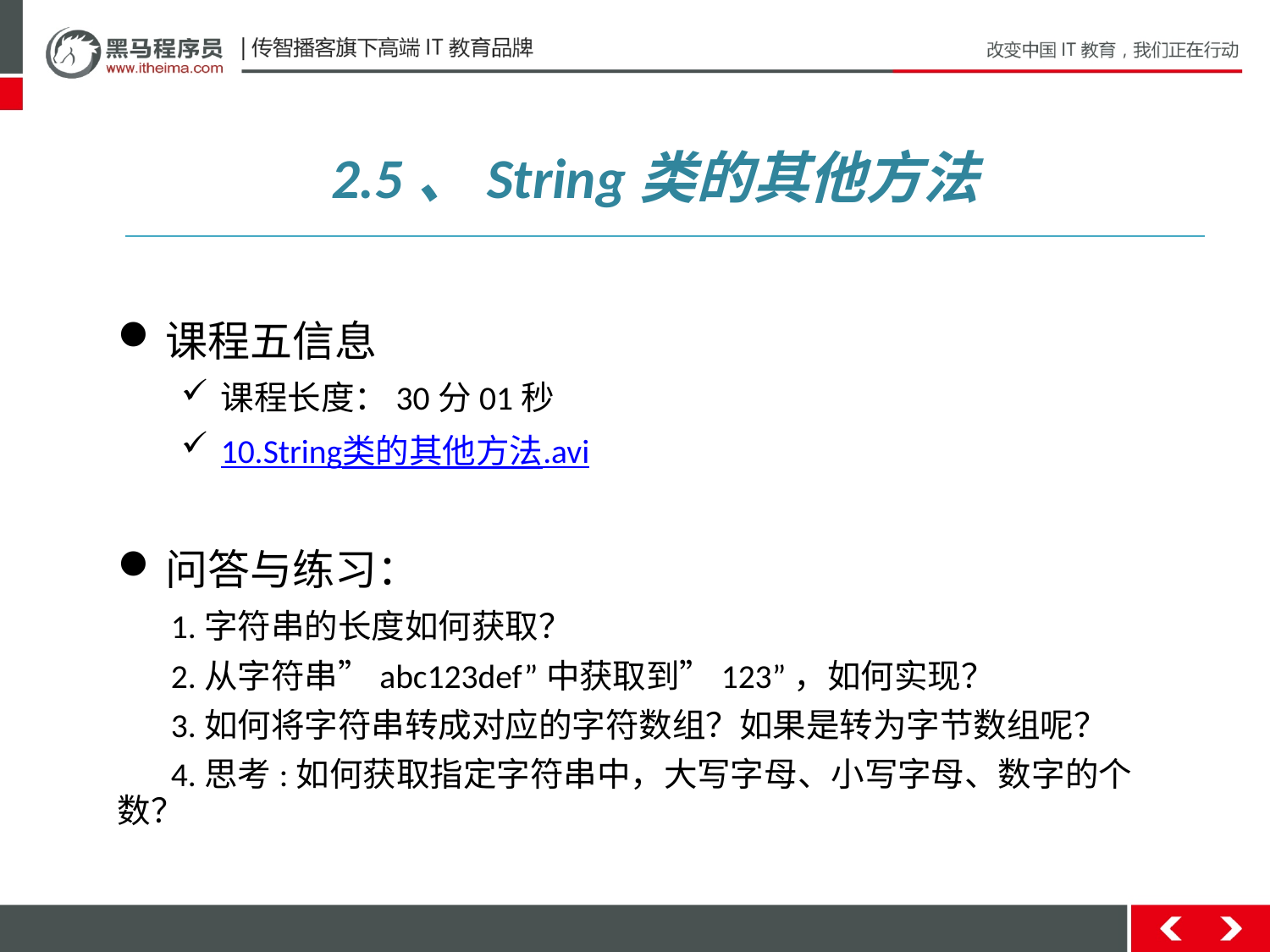

2.5、String类的其他方法

课程五信息
课程长度：30分01秒
10.String类的其他方法.avi

问答与练习：
       1.字符串的长度如何获取？
       2.从字符串”abc123def”中获取到”123”，如何实现？
       3.如何将字符串转成对应的字符数组？如果是转为字节数组呢？
       4.思考:如何获取指定字符串中，大写字母、小写字母、数字的个数？